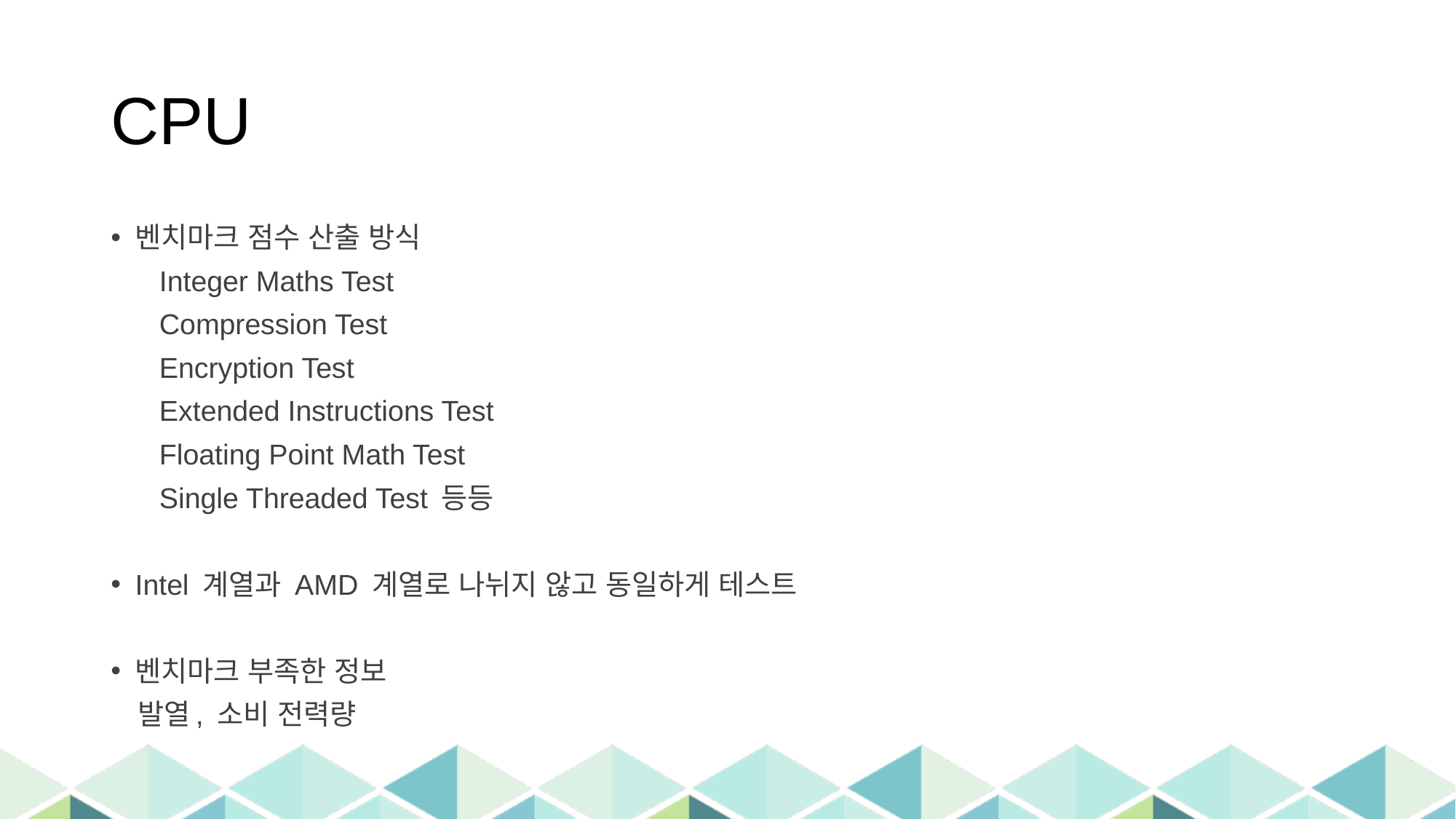

# CPU

벤치마크 점수 산출 방식
Integer Maths Test
Compression Test
Encryption Test
Extended Instructions Test
Floating Point Math Test
Single Threaded Test 등등

Intel 계열과 AMD 계열로 나뉘지 않고 동일하게 테스트

벤치마크 부족한 정보
발열, 소비 전력량